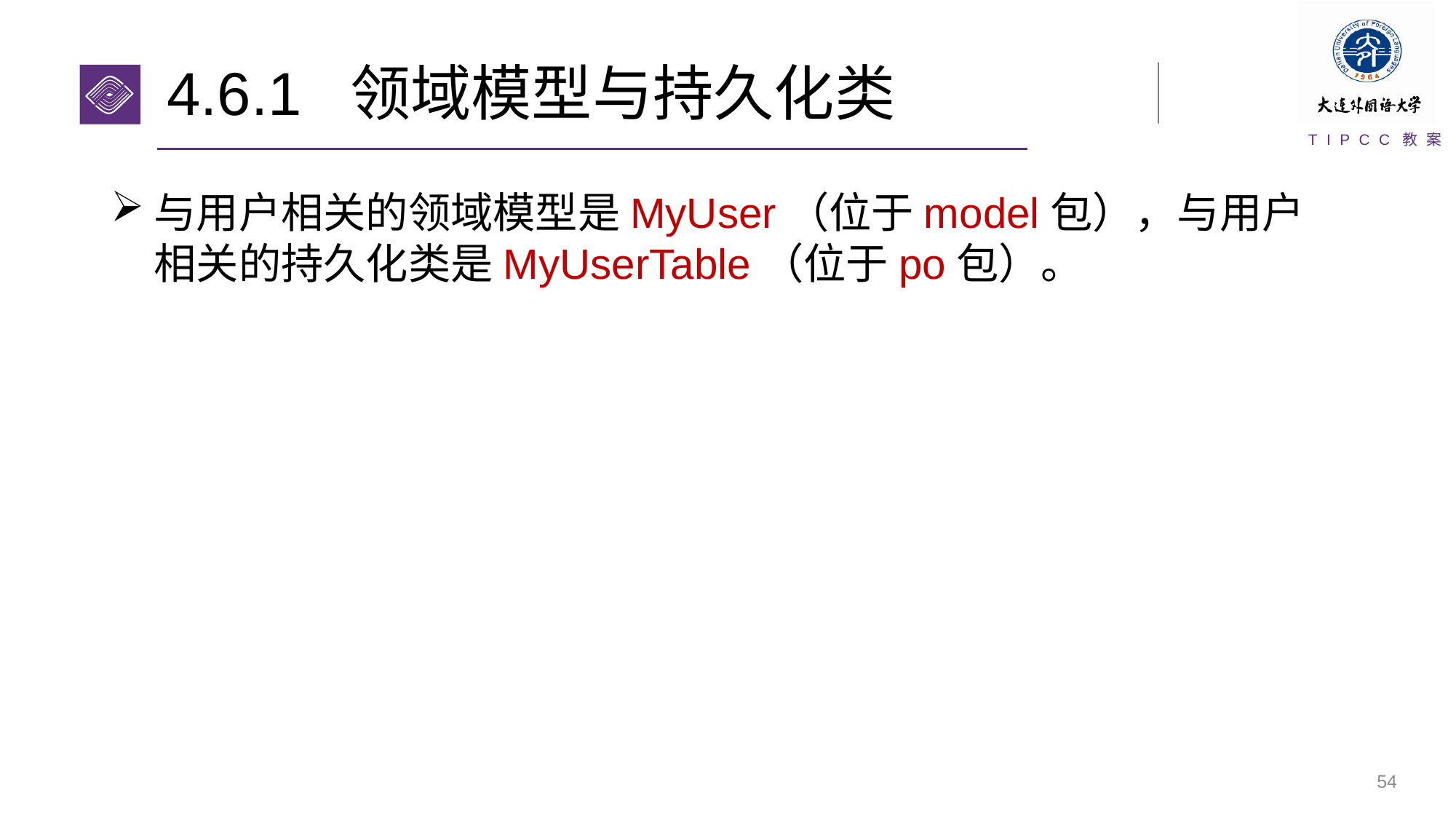

# 4.6.1  领域模型与持久化类
与用户相关的领域模型是MyUser（位于model包），与用户相关的持久化类是MyUserTable（位于po包）。
54